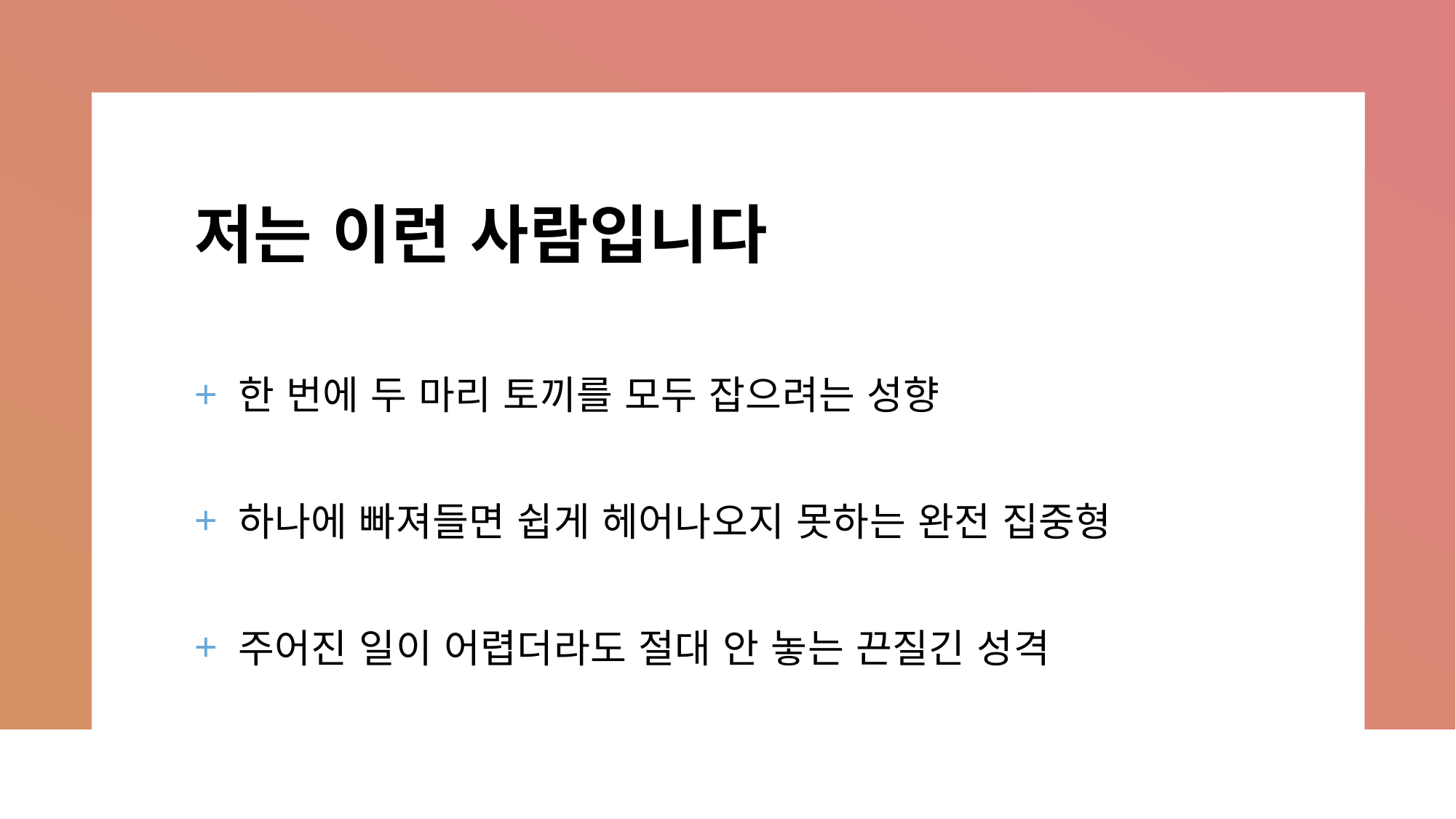

# 저는 이런 사람입니다
한 번에 두 마리 토끼를 모두 잡으려는 성향

하나에 빠져들면 쉽게 헤어나오지 못하는 완전 집중형

주어진 일이 어렵더라도 절대 안 놓는 끈질긴 성격